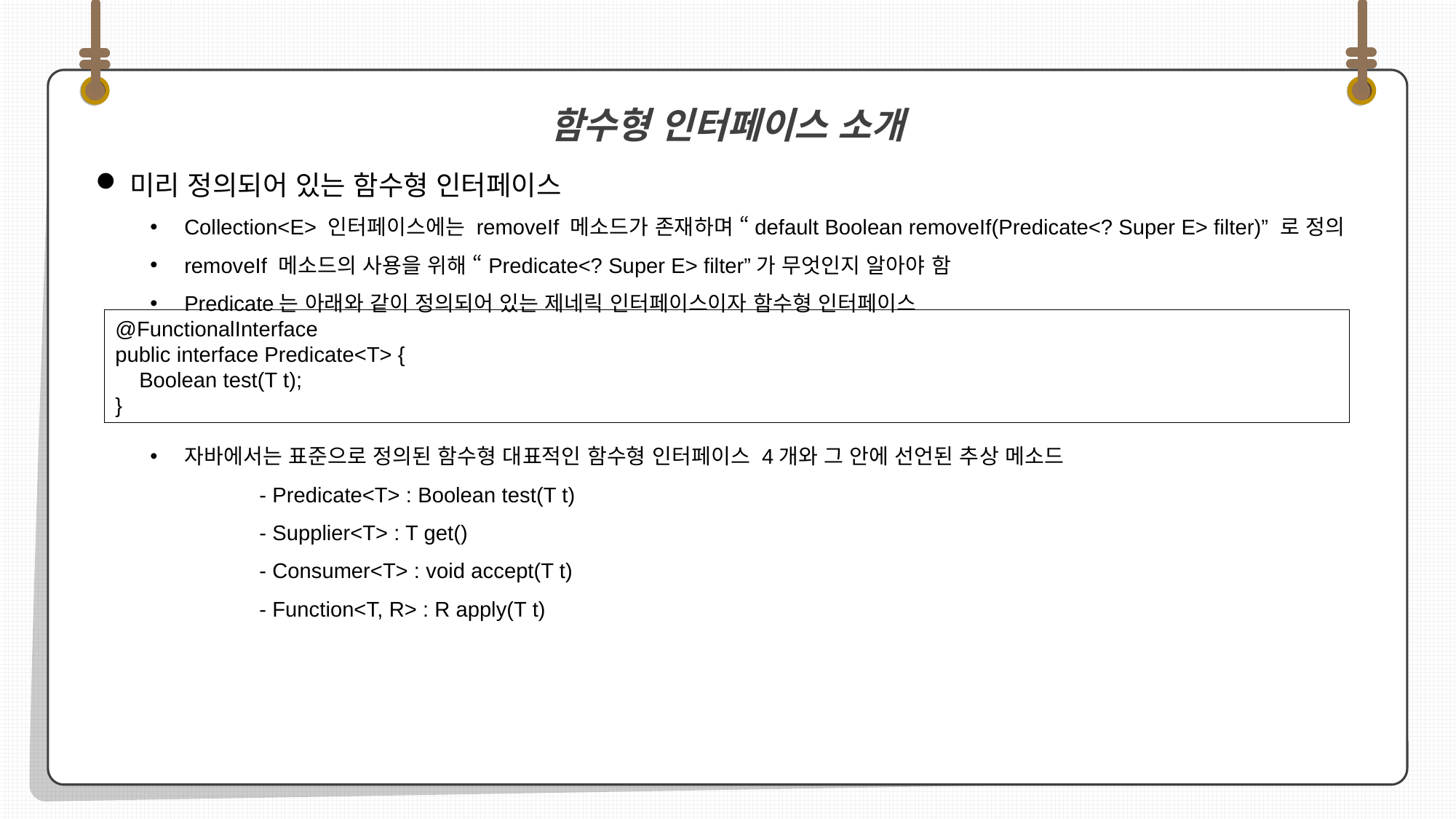

미리 정의되어 있는 함수형 인터페이스
Collection<E> 인터페이스에는 removeIf 메소드가 존재하며 “default Boolean removeIf(Predicate<? Super E> filter)” 로 정의
removeIf 메소드의 사용을 위해 “Predicate<? Super E> filter”가 무엇인지 알아야 함
Predicate는 아래와 같이 정의되어 있는 제네릭 인터페이스이자 함수형 인터페이스

자바에서는 표준으로 정의된 함수형 대표적인 함수형 인터페이스 4개와 그 안에 선언된 추상 메소드
	- Predicate<T> : Boolean test(T t)
	- Supplier<T> : T get()
	- Consumer<T> : void accept(T t)
	- Function<T, R> : R apply(T t)
함수형 인터페이스 소개

@FunctionalInterface
public interface Predicate<T> {
    Boolean test(T t);
}